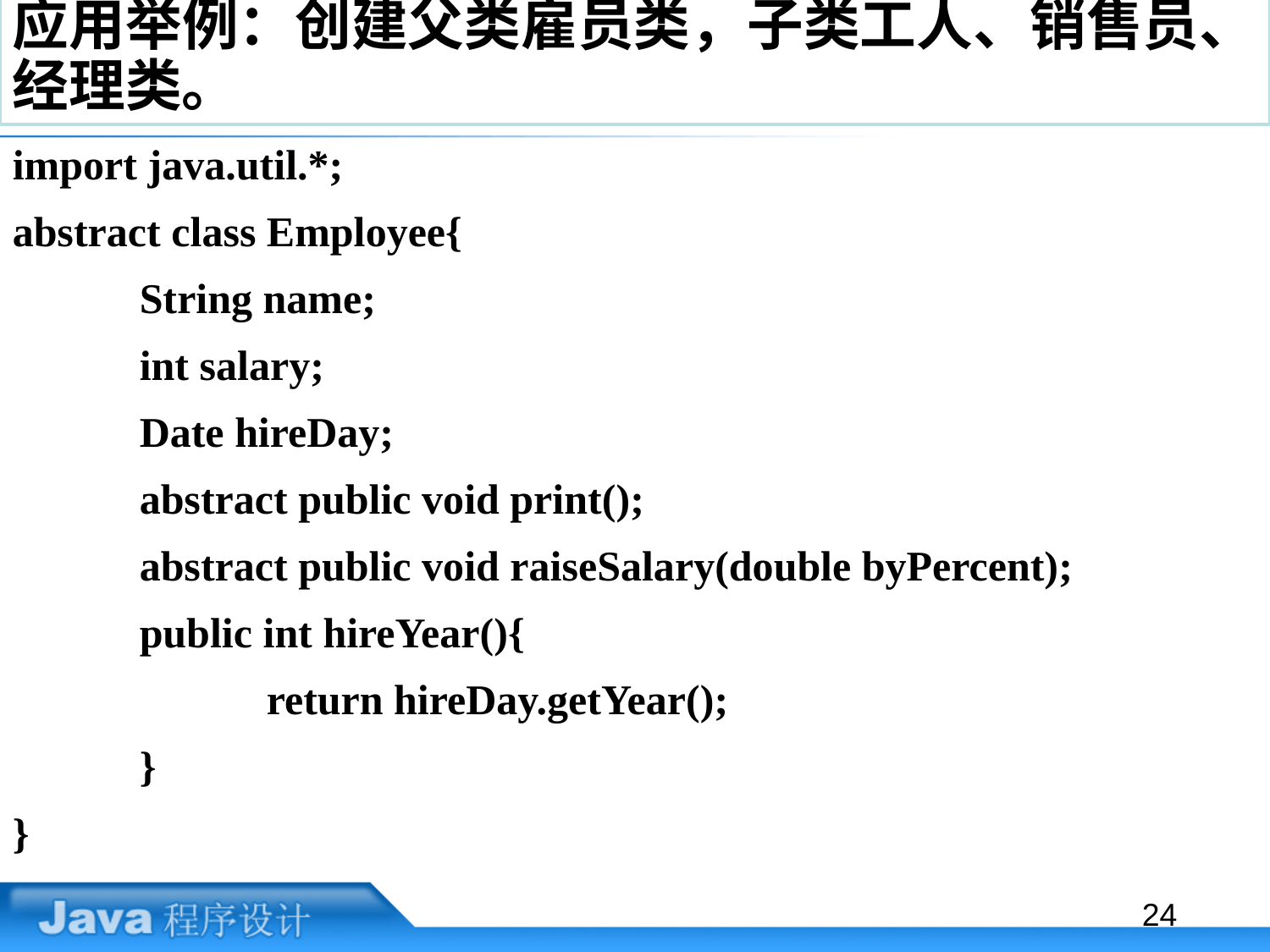

应用举例：创建父类雇员类，子类工人、销售员、经理类。
import java.util.*;
abstract class Employee{
	String name;
	int salary;
	Date hireDay;
	abstract public void print();
	abstract public void raiseSalary(double byPercent);
	public int hireYear(){
		return hireDay.getYear();
	}
}